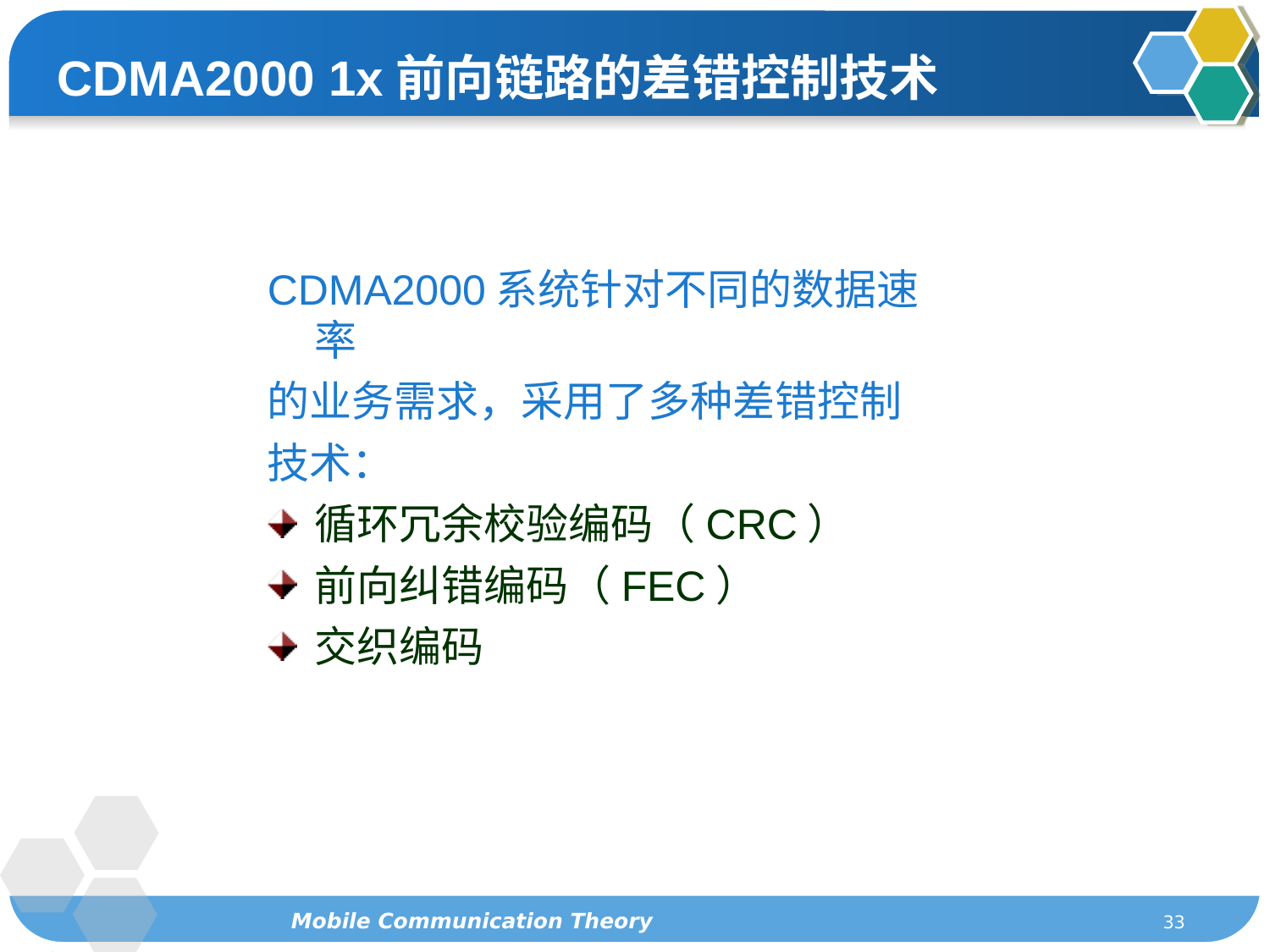

# CDMA2000 1x前向链路的差错控制技术
CDMA2000系统针对不同的数据速率
的业务需求，采用了多种差错控制
技术：
循环冗余校验编码（CRC）
前向纠错编码（FEC）
交织编码
Mobile Communication Theory